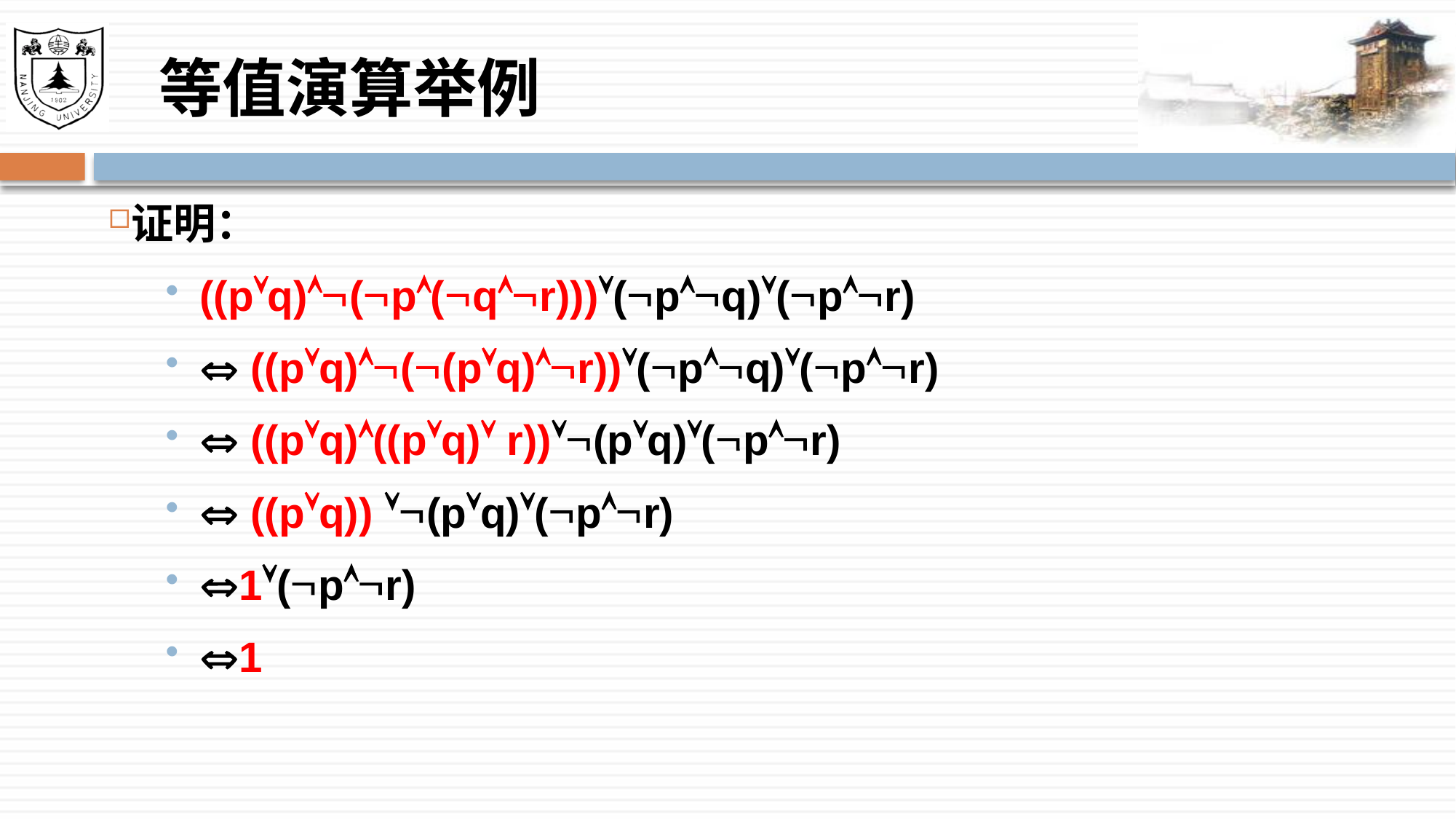

# 等值演算举例
证明：
((p∨q)∧¬(¬p∧(¬q∧¬r)))∨(¬p∧¬q)∨(¬p∧¬r)
⇔ ((p∨q)∧¬(¬(p∨q)∧¬r))∨(¬p∧¬q)∨(¬p∧¬r)
⇔ ((p∨q)∧((p∨q)∨ r))∨¬(p∨q)∨(¬p∧¬r)
⇔ ((p∨q)) ∨¬(p∨q)∨(¬p∧¬r)
⇔1∨(¬p∧¬r)
⇔1